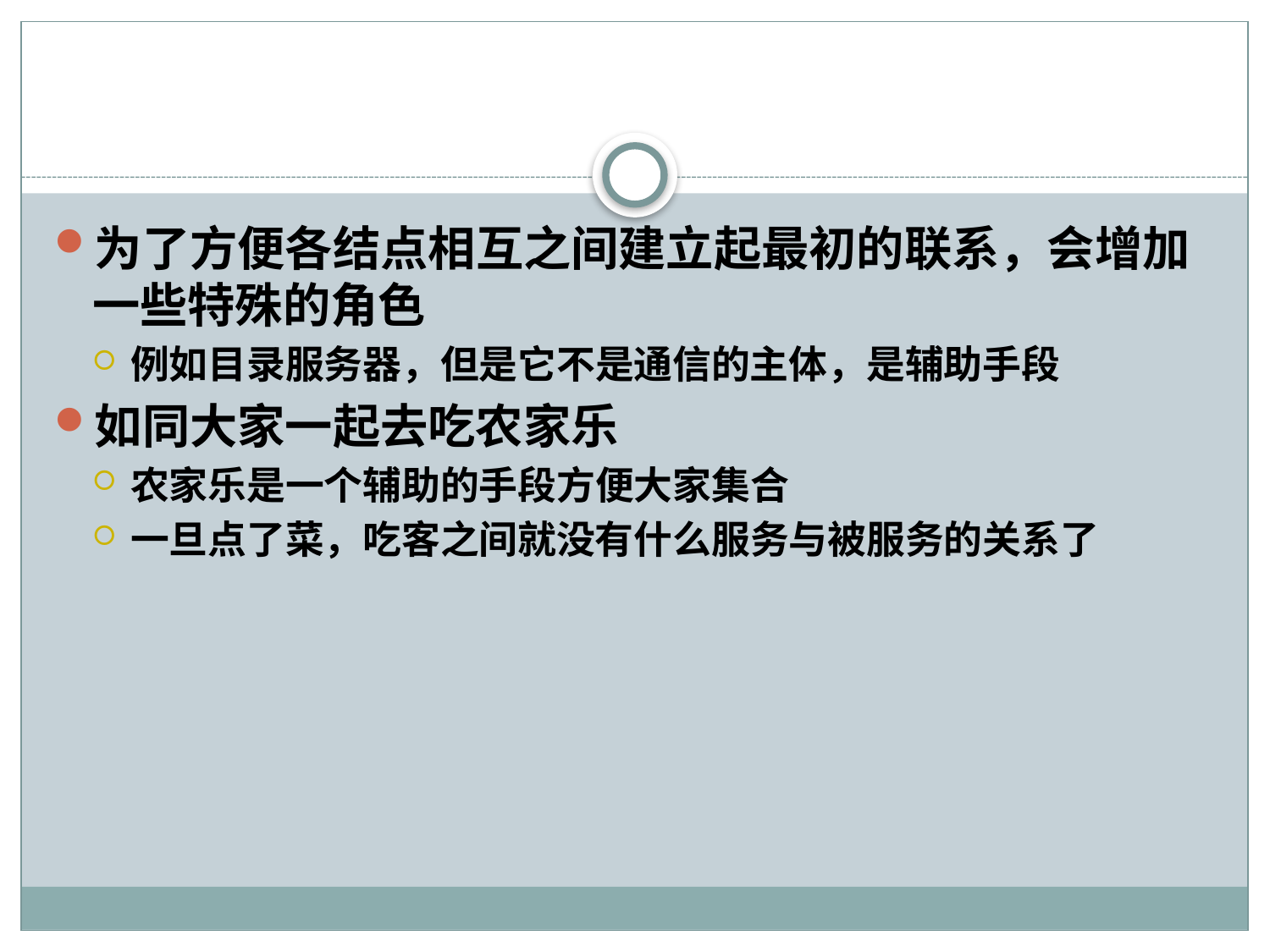

#
为了方便各结点相互之间建立起最初的联系，会增加一些特殊的角色
例如目录服务器，但是它不是通信的主体，是辅助手段
如同大家一起去吃农家乐
农家乐是一个辅助的手段方便大家集合
一旦点了菜，吃客之间就没有什么服务与被服务的关系了